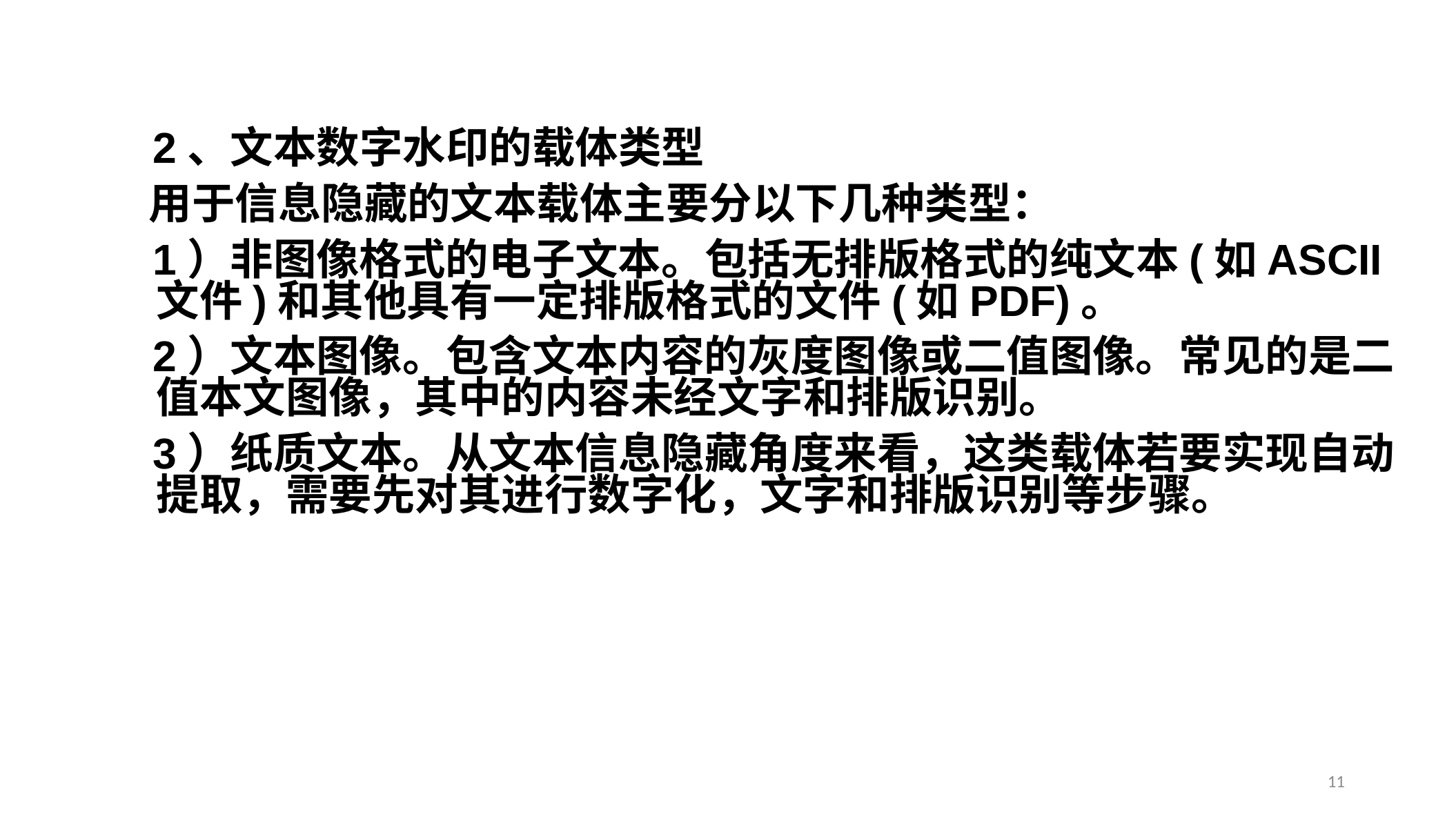

2、文本数字水印的载体类型
       用于信息隐藏的文本载体主要分以下几种类型：
　   1）非图像格式的电子文本。包括无排版格式的纯文本(如ASCII文件)和其他具有一定排版格式的文件(如PDF)。
　   2）文本图像。包含文本内容的灰度图像或二值图像。常见的是二值本文图像，其中的内容未经文字和排版识别。
       3）纸质文本。从文本信息隐藏角度来看，这类载体若要实现自动提取，需要先对其进行数字化，文字和排版识别等步骤。
11